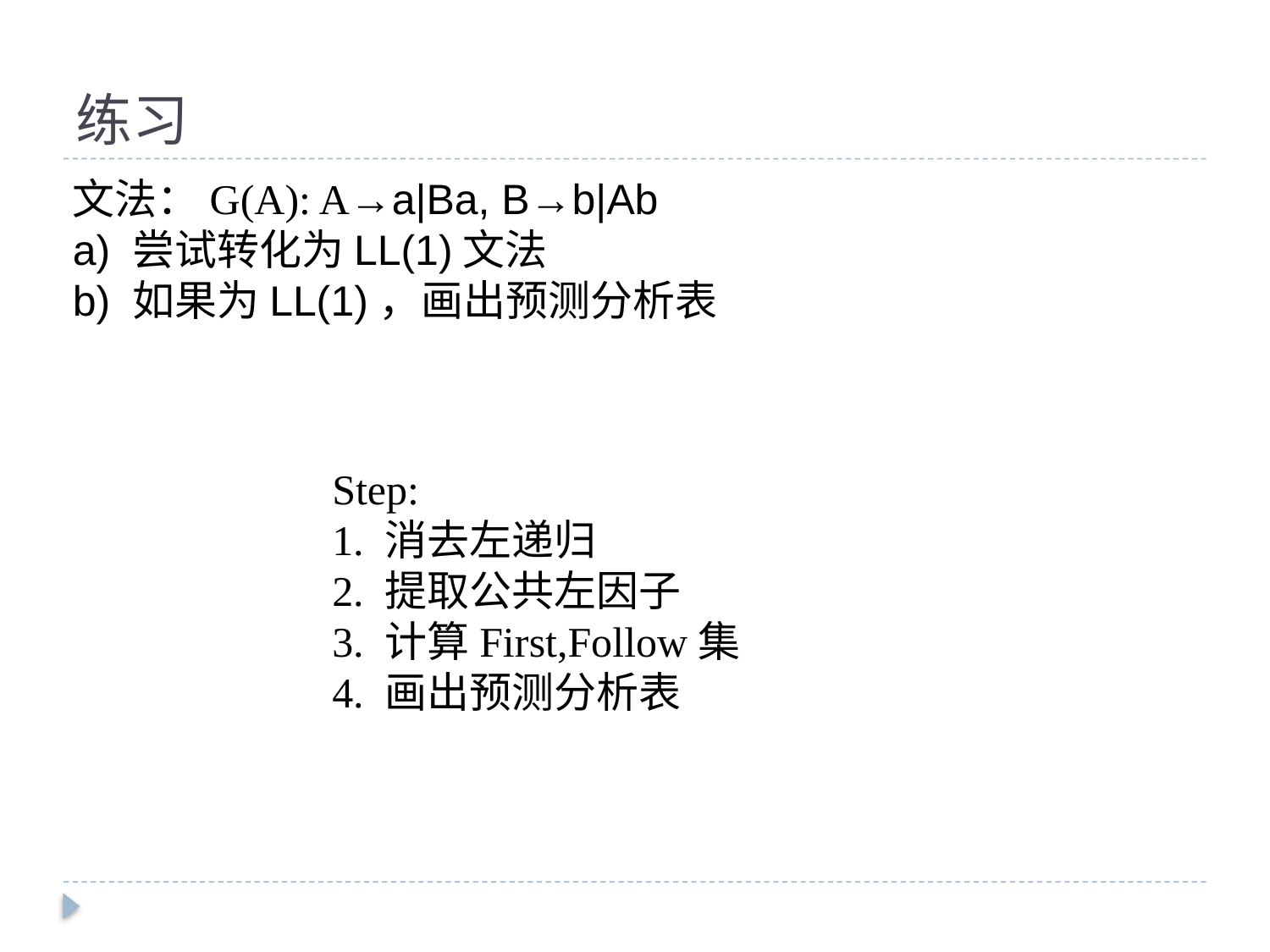

# 练习
文法：G(A): A→a|Ba, B→b|Ab
a) 尝试转化为LL(1)文法
b) 如果为LL(1)，画出预测分析表
Step:
1. 消去左递归
2. 提取公共左因子
3. 计算First,Follow集
4. 画出预测分析表